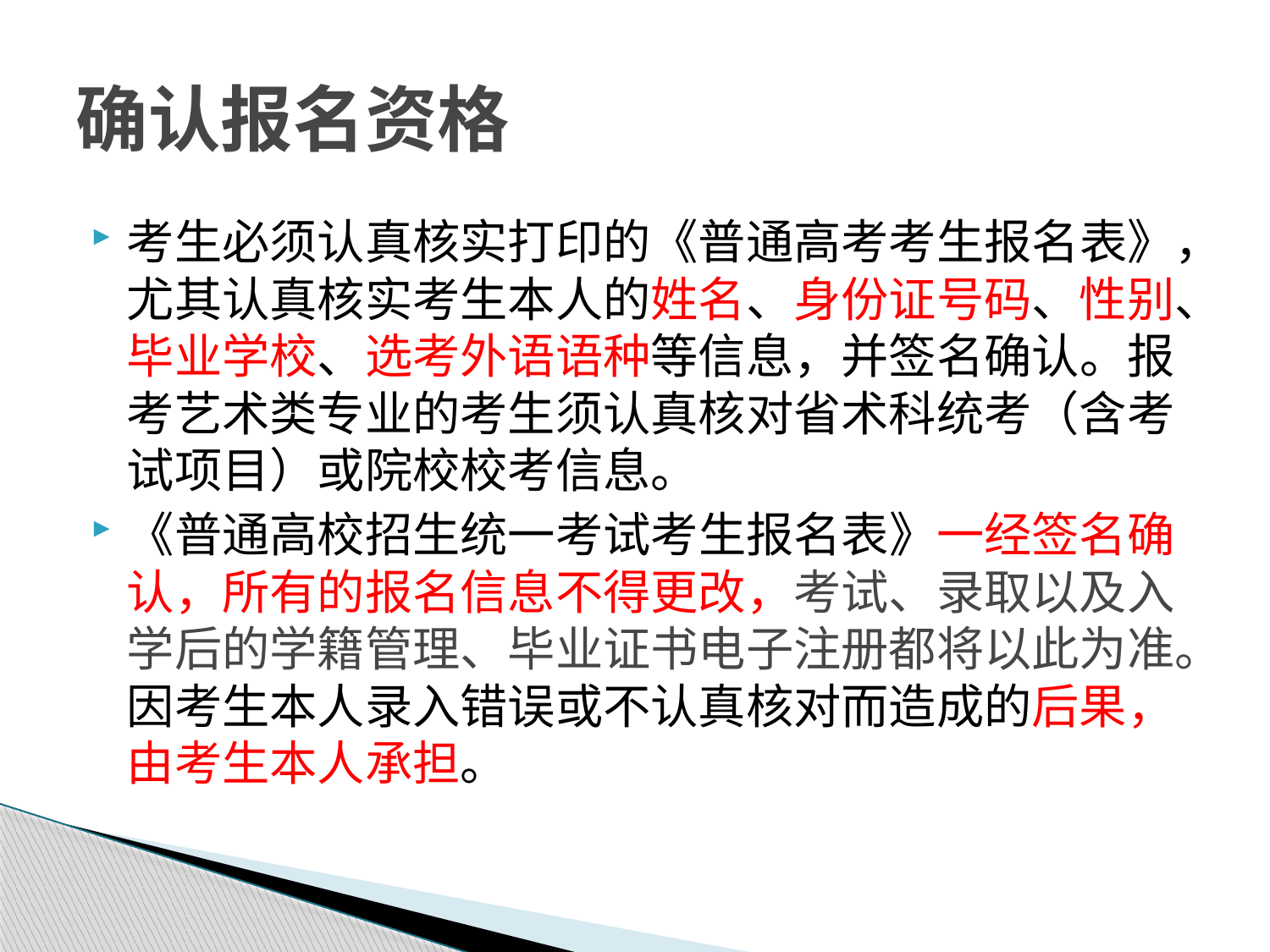

# 确认报名资格
考生必须认真核实打印的《普通高考考生报名表》，尤其认真核实考生本人的姓名、身份证号码、性别、毕业学校、选考外语语种等信息，并签名确认。报考艺术类专业的考生须认真核对省术科统考（含考试项目）或院校校考信息。
《普通高校招生统一考试考生报名表》一经签名确认，所有的报名信息不得更改，考试、录取以及入学后的学籍管理、毕业证书电子注册都将以此为准。因考生本人录入错误或不认真核对而造成的后果，由考生本人承担。